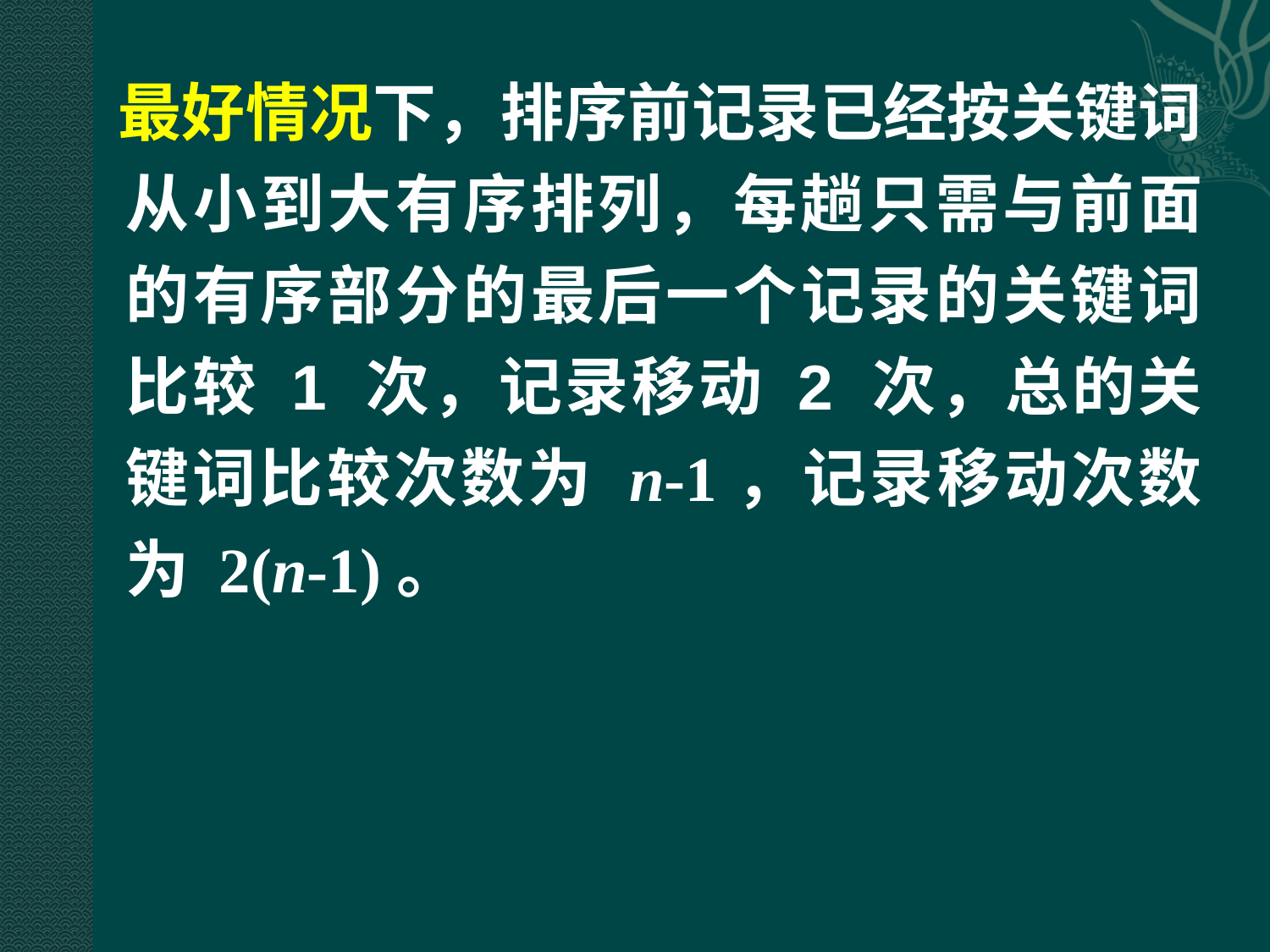

最好情况下，排序前记录已经按关键词从小到大有序排列，每趟只需与前面的有序部分的最后一个记录的关键词比较 1 次，记录移动 2 次，总的关键词比较次数为 n-1，记录移动次数为 2(n-1)。